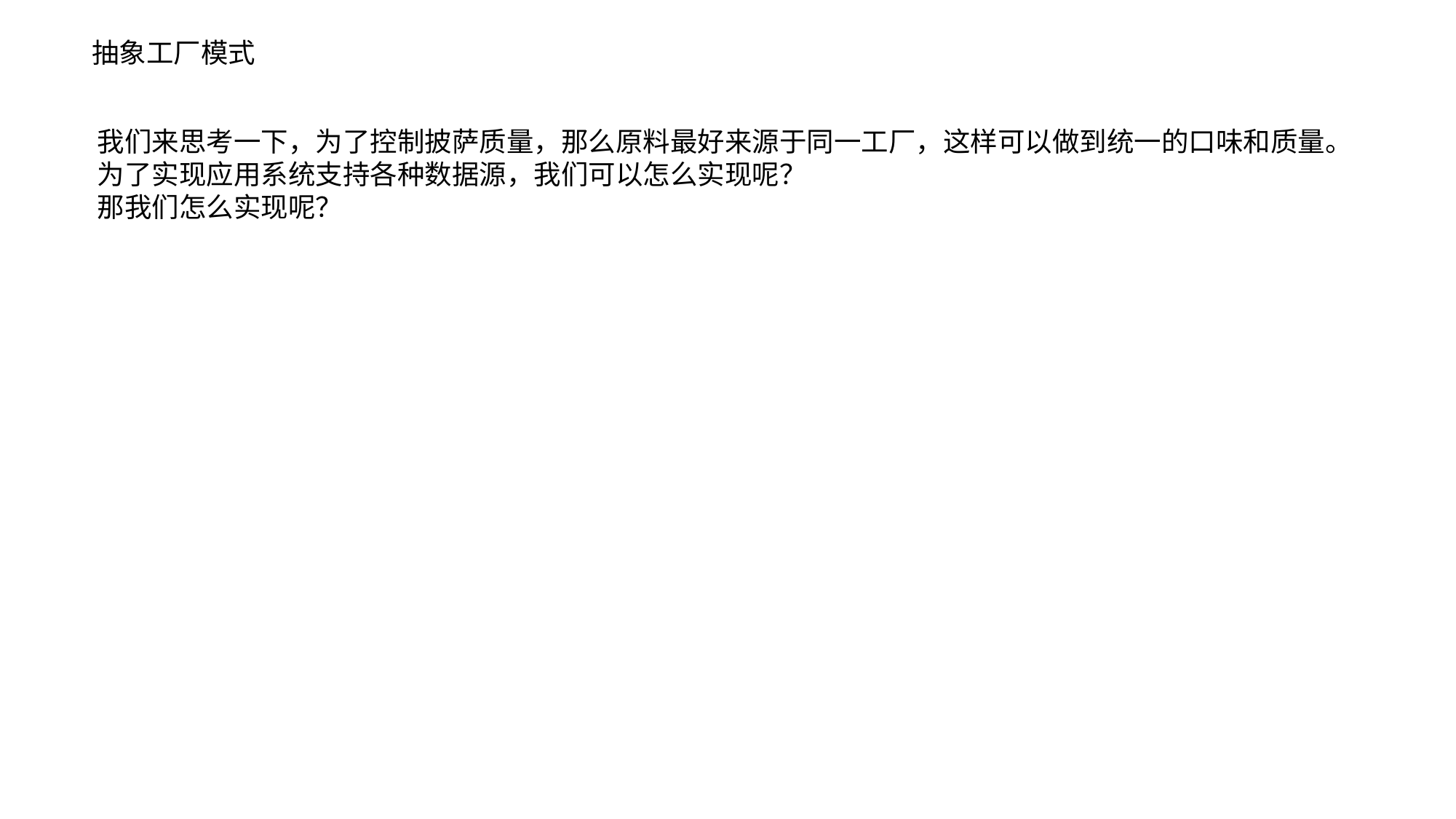

抽象工厂模式
我们来思考一下，为了控制披萨质量，那么原料最好来源于同一工厂，这样可以做到统一的口味和质量。
为了实现应用系统支持各种数据源，我们可以怎么实现呢？
那我们怎么实现呢？